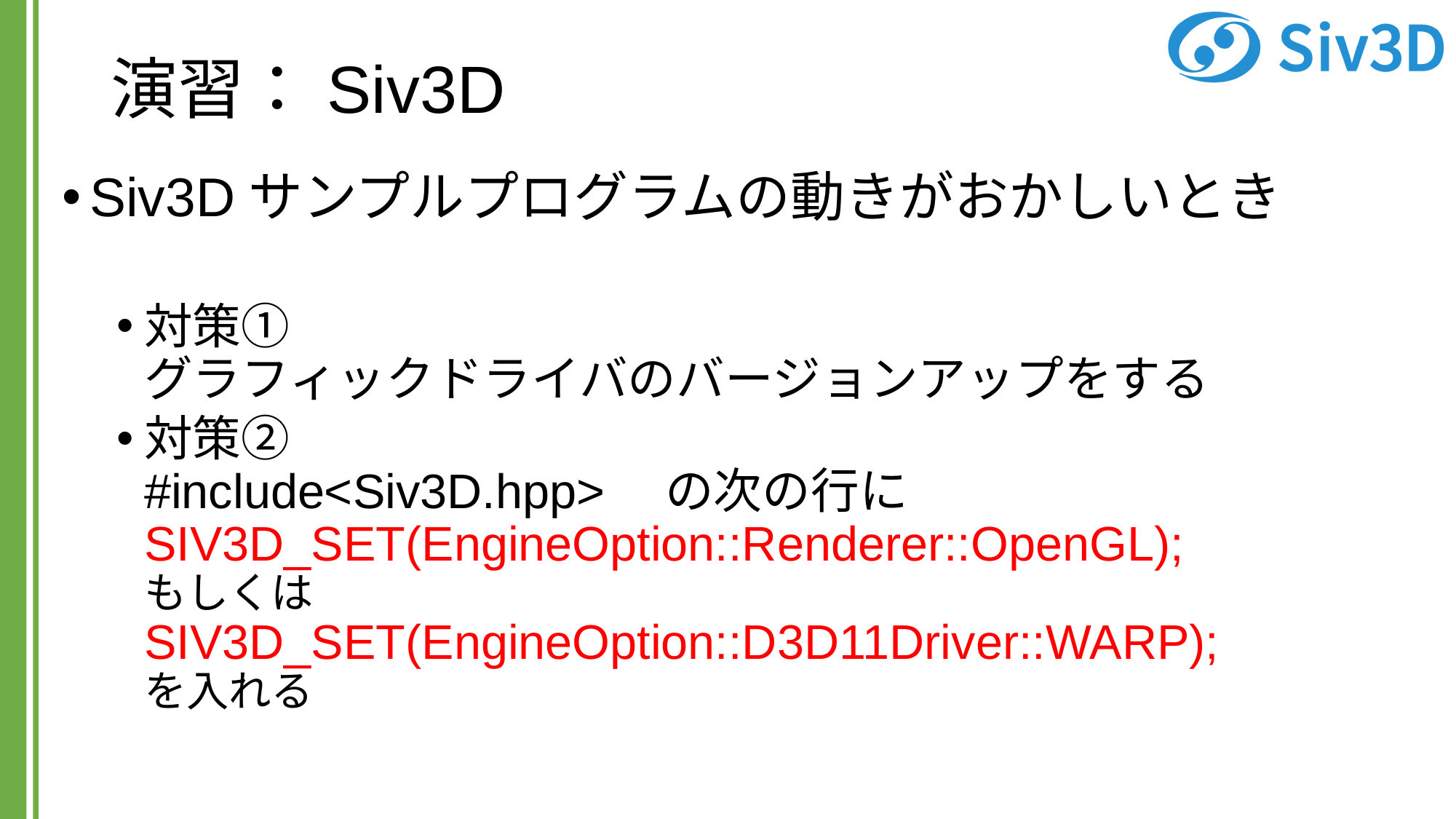

# 演習：Siv3D
Siv3Dサンプルプログラムの動きがおかしいとき
対策①
グラフィックドライバのバージョンアップをする
対策②
#include<Siv3D.hpp>　の次の行に
SIV3D_SET(EngineOption::Renderer::OpenGL);
もしくは
SIV3D_SET(EngineOption::D3D11Driver::WARP);
を入れる